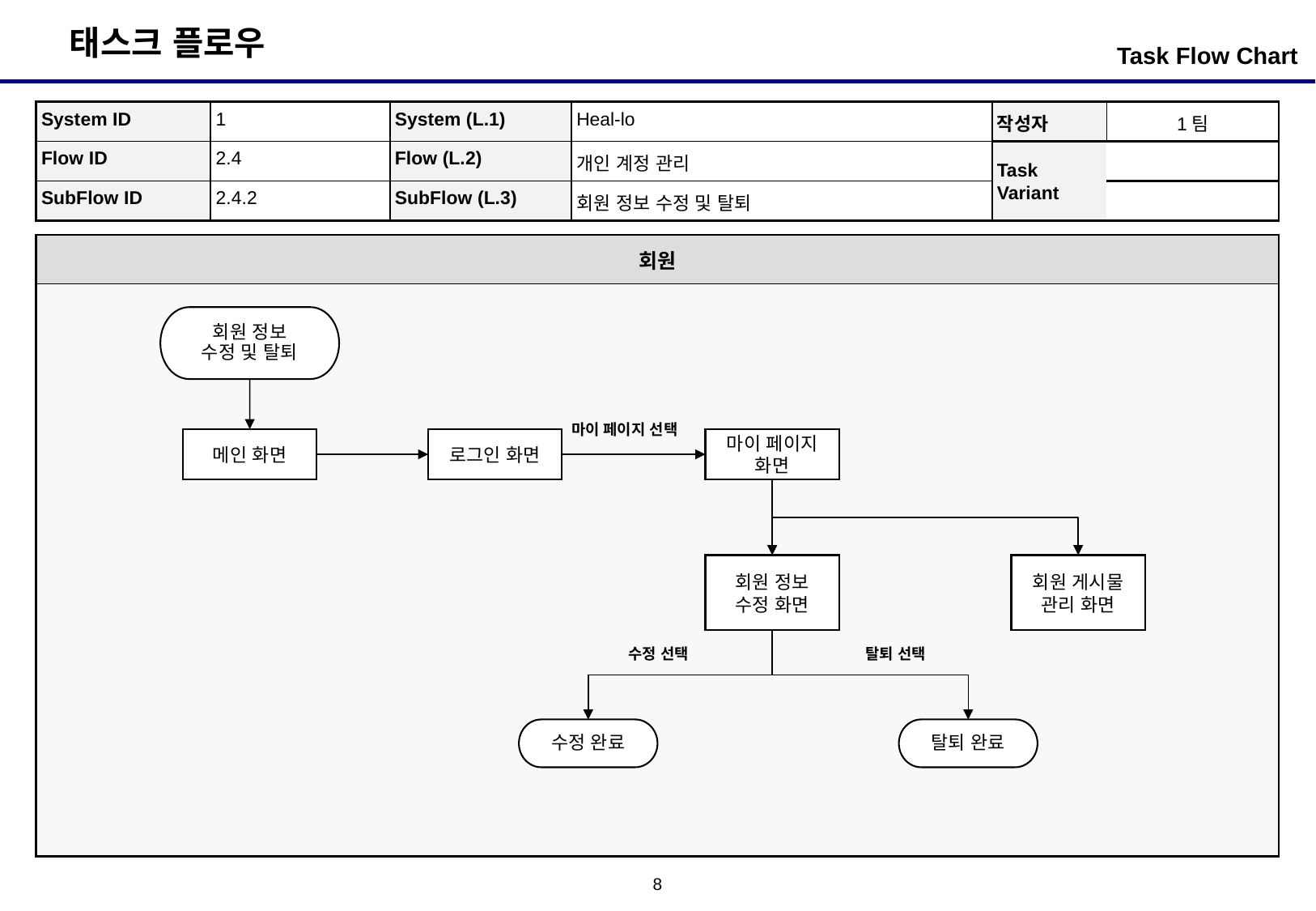

Task Flow Chart
| System ID | 1 | System (L.1) | Heal-lo | 작성자 | 1팀 |
| --- | --- | --- | --- | --- | --- |
| Flow ID | 2.4 | Flow (L.2) | 개인 계정 관리 | Task Variant |  |
| SubFlow ID | 2.4.2 | SubFlow (L.3) | 회원 정보 수정 및 탈퇴 |  |  |
| 회원 |
| --- |
|  |
회원 정보
수정 및 탈퇴
마이 페이지 선택
마이 페이지 화면
메인 화면
로그인 화면
회원 정보
수정 화면
회원 게시물
관리 화면
수정 선택
탈퇴 선택
수정 완료
탈퇴 완료